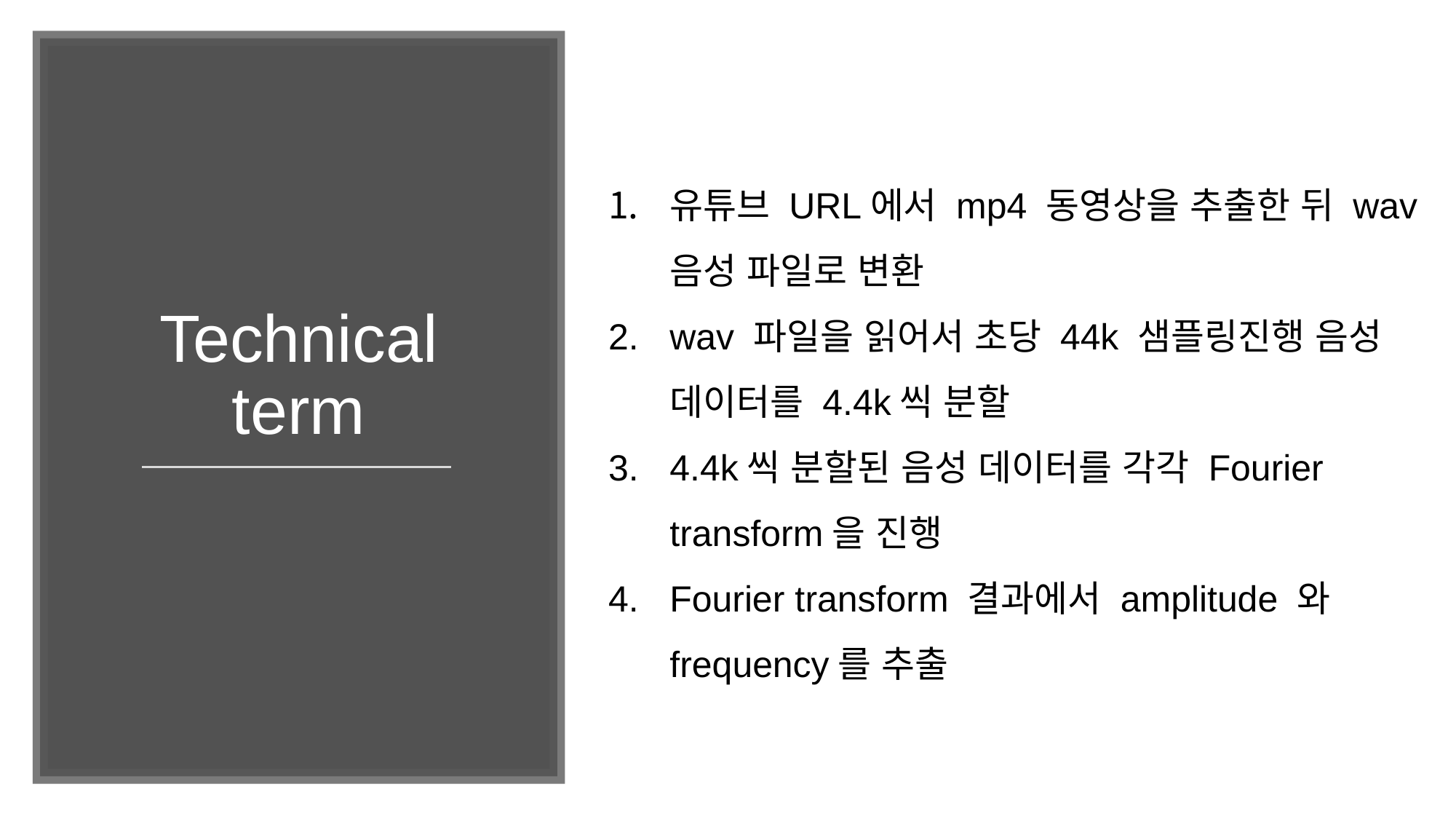

# Technical term
유튜브 URL에서 mp4 동영상을 추출한 뒤 wav 음성 파일로 변환
wav 파일을 읽어서 초당 44k 샘플링진행 음성 데이터를 4.4k씩 분할
4.4k씩 분할된 음성 데이터를 각각 Fourier transform을 진행
Fourier transform 결과에서 amplitude 와 frequency를 추출